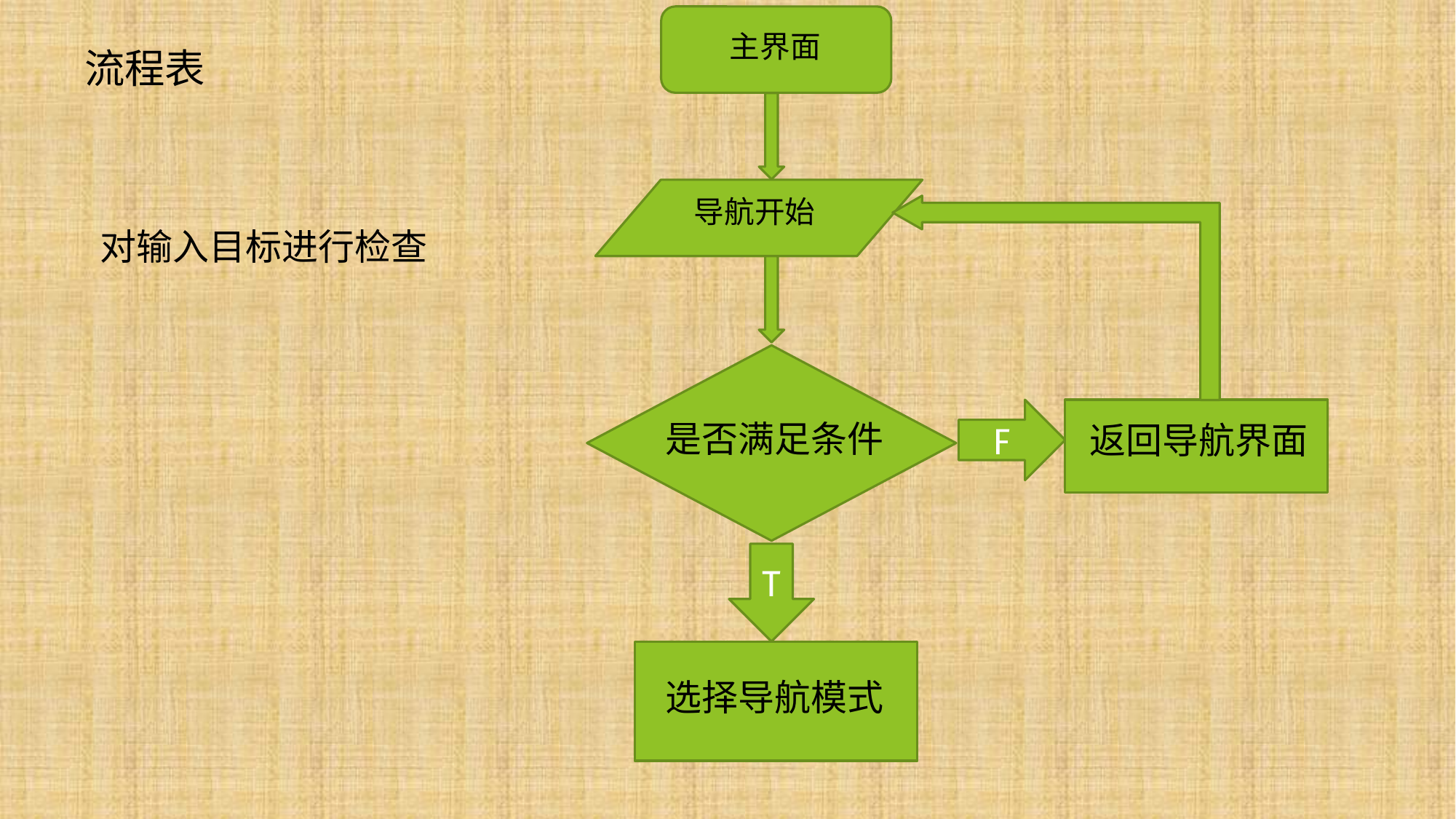

F

T

主界面
流程表

导航开始
对输入目标进行检查
是否满足条件
返回导航界面
选择导航模式